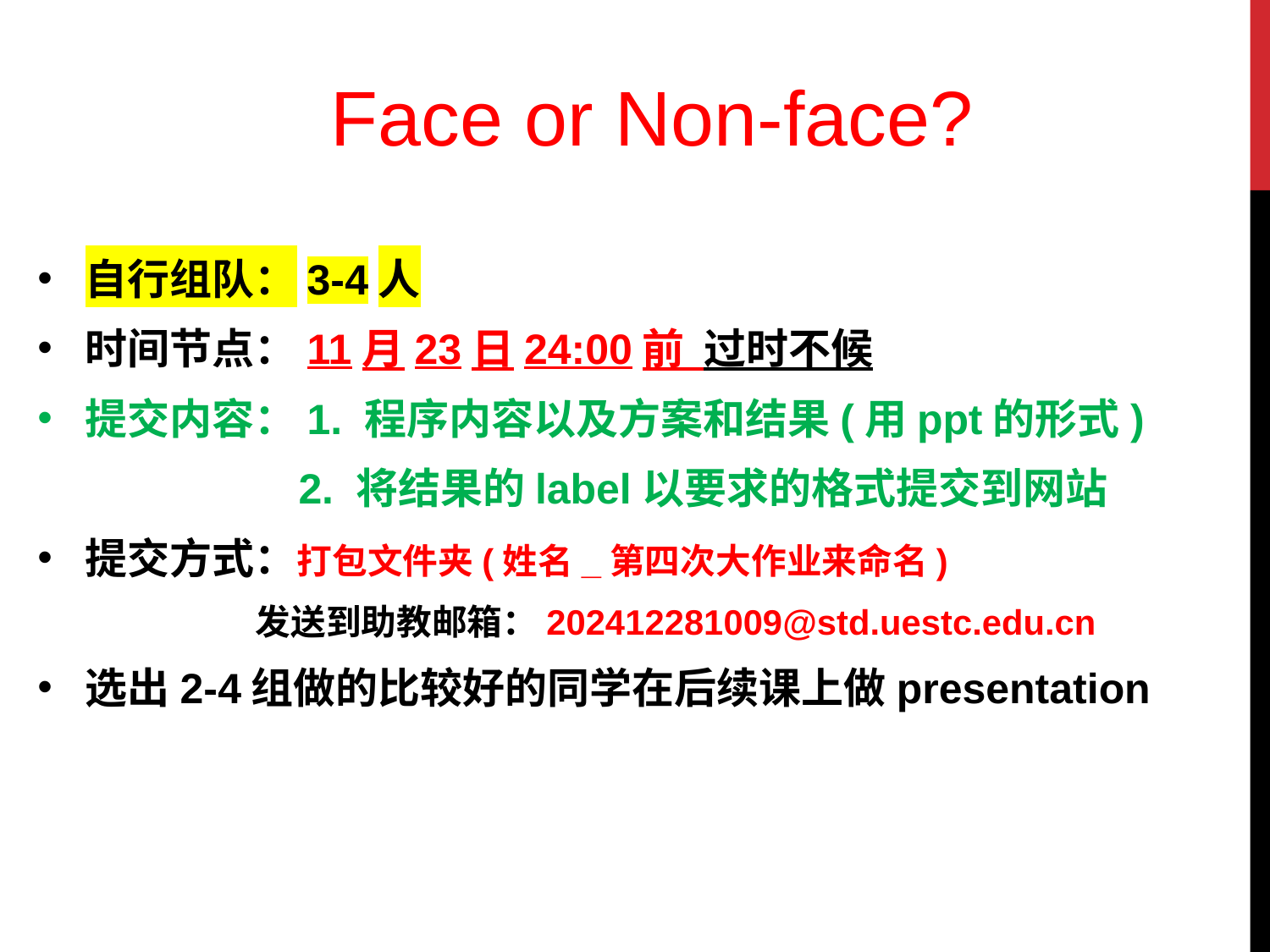

Face or Non-face?
自行组队：3-4人
时间节点：11月23日24:00前  过时不候
提交内容：1. 程序内容以及方案和结果(用ppt的形式)
                      2. 将结果的label以要求的格式提交到网站
提交方式：打包文件夹(姓名_第四次大作业来命名)
                          发送到助教邮箱：202412281009@std.uestc.edu.cn
选出2-4组做的比较好的同学在后续课上做presentation